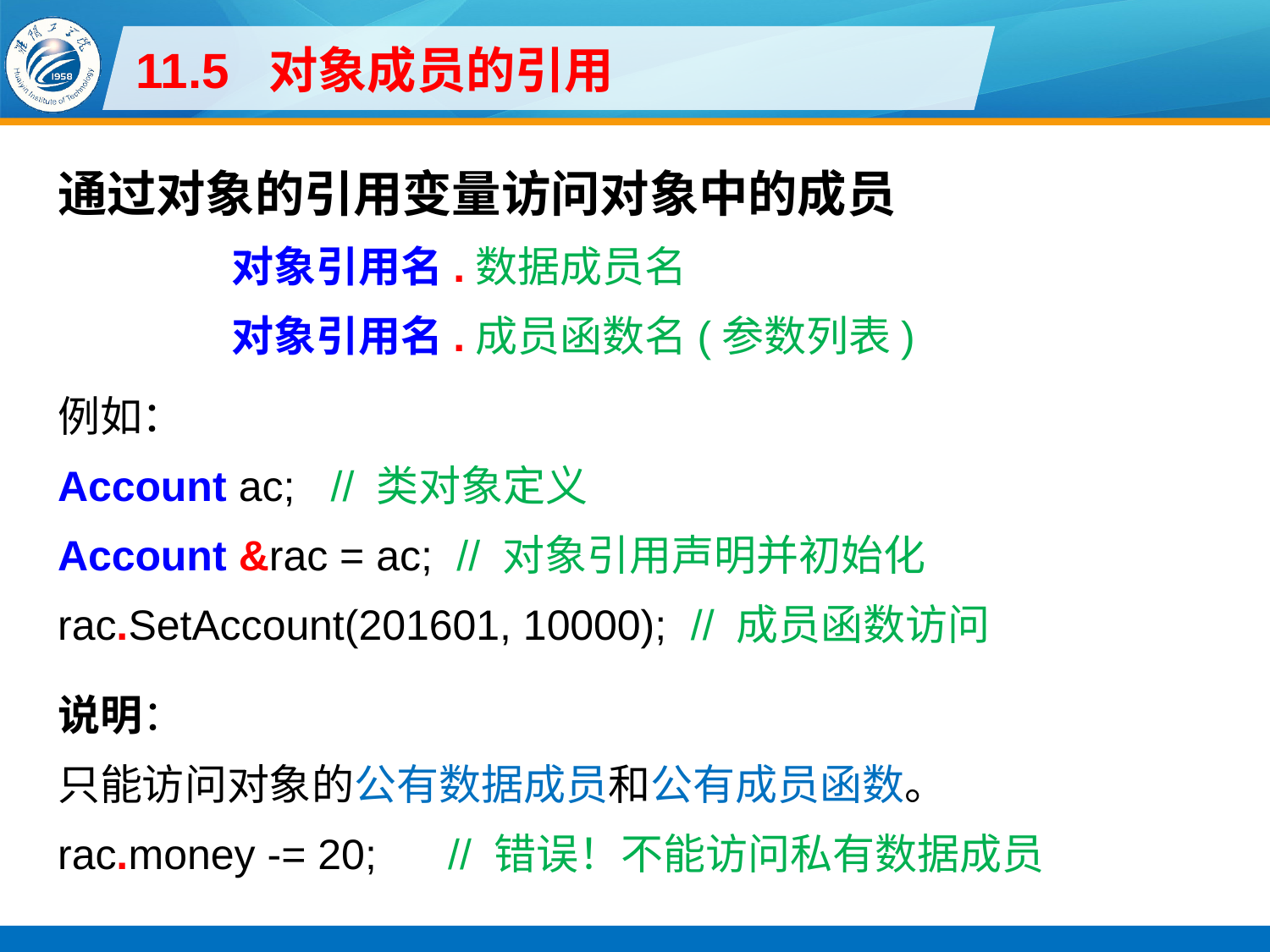

# 11.5  对象成员的引用
通过对象的引用变量访问对象中的成员
对象引用名.数据成员名
对象引用名.成员函数名(参数列表)
例如：
Account ac;   // 类对象定义
Account &rac = ac;  // 对象引用声明并初始化
rac.SetAccount(201601, 10000);  // 成员函数访问
说明：
只能访问对象的公有数据成员和公有成员函数。
rac.money -= 20;      // 错误！不能访问私有数据成员